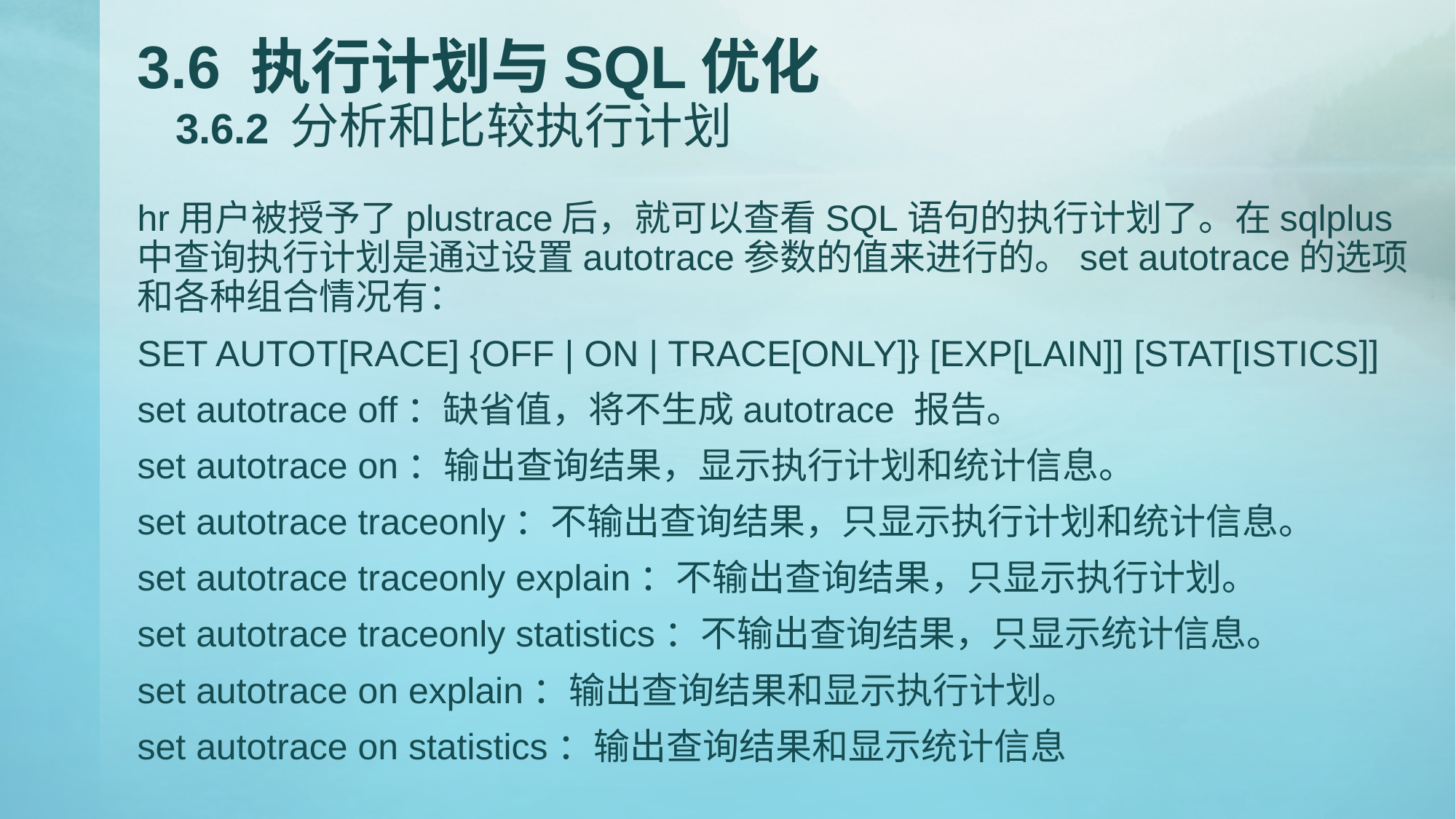

# 3.6 执行计划与SQL优化 3.6.2 分析和比较执行计划
hr用户被授予了plustrace后，就可以查看SQL语句的执行计划了。在sqlplus中查询执行计划是通过设置autotrace参数的值来进行的。set autotrace的选项和各种组合情况有：
SET AUTOT[RACE] {OFF | ON | TRACE[ONLY]} [EXP[LAIN]] [STAT[ISTICS]]
set autotrace off：缺省值，将不生成autotrace 报告。
set autotrace on：输出查询结果，显示执行计划和统计信息。
set autotrace traceonly：不输出查询结果，只显示执行计划和统计信息。
set autotrace traceonly explain：不输出查询结果，只显示执行计划。
set autotrace traceonly statistics：不输出查询结果，只显示统计信息。
set autotrace on explain：输出查询结果和显示执行计划。
set autotrace on statistics：输出查询结果和显示统计信息